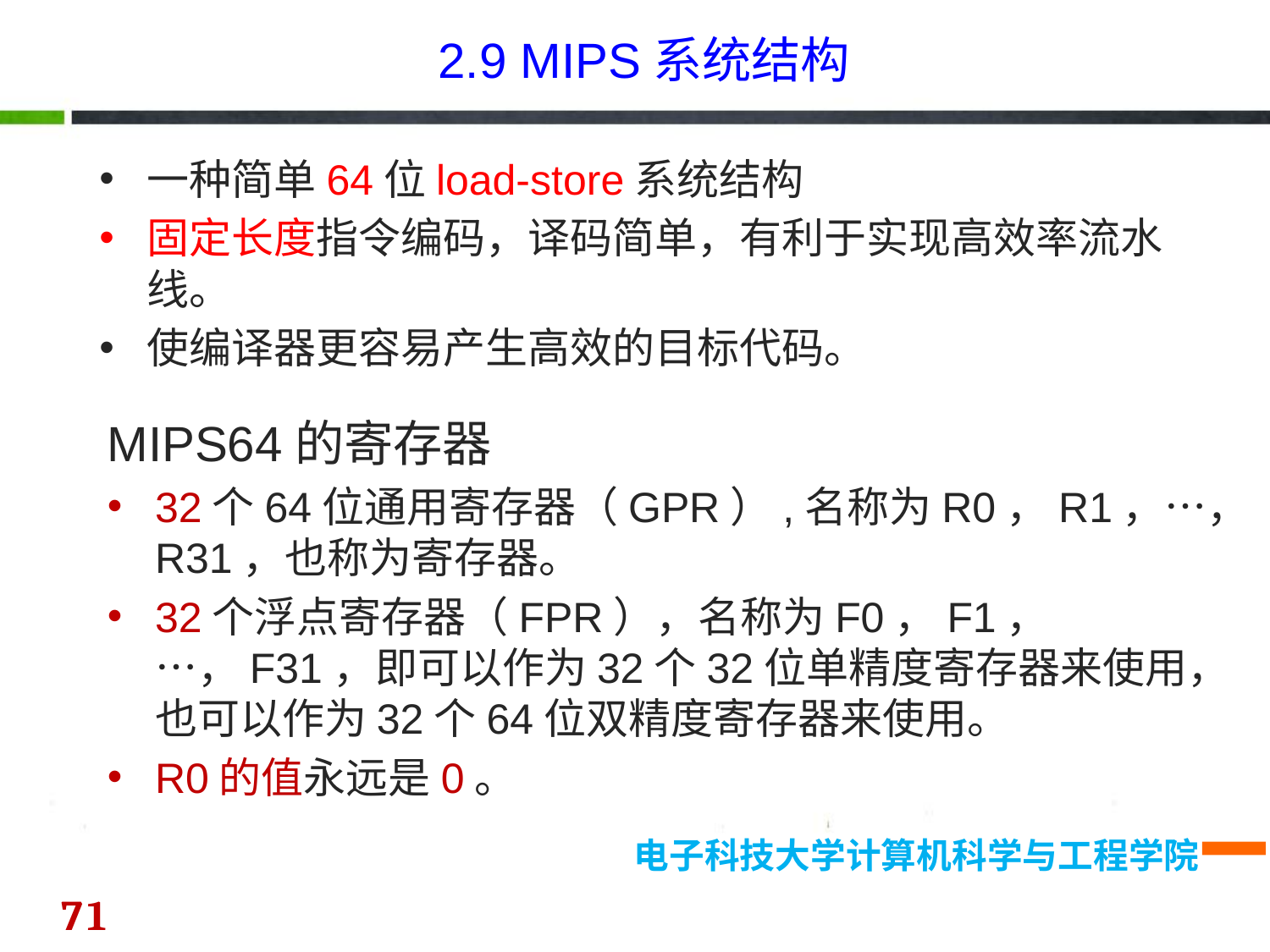

2.9 MIPS系统结构
一种简单64位load-store系统结构
固定长度指令编码，译码简单，有利于实现高效率流水线。
使编译器更容易产生高效的目标代码。
MIPS64的寄存器
32个64位通用寄存器（GPR）,名称为R0，R1，…，R31，也称为寄存器。
32个浮点寄存器（FPR），名称为F0，F1， …，F31，即可以作为32个32位单精度寄存器来使用，也可以作为32个64位双精度寄存器来使用。
R0的值永远是0。